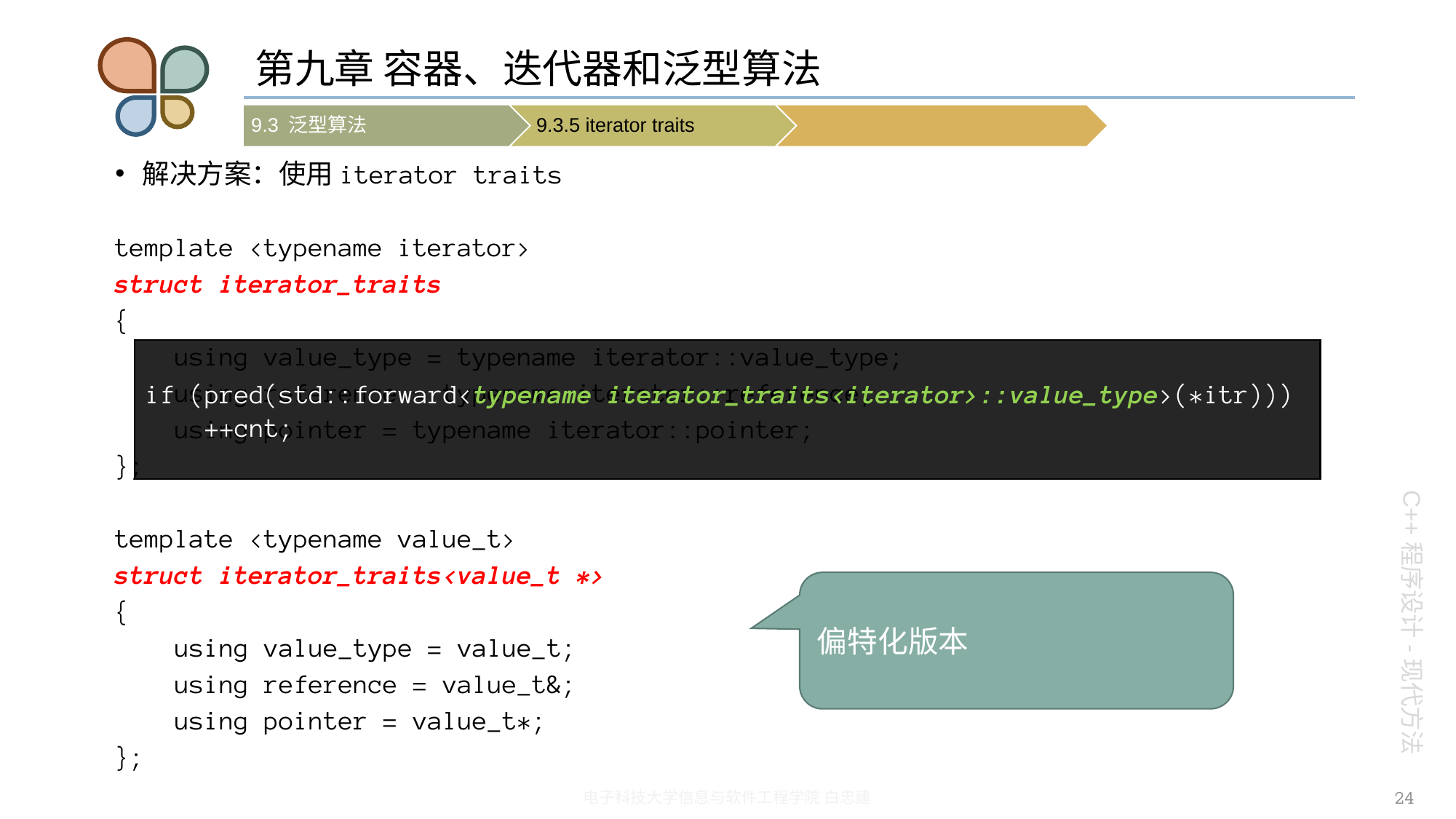

# 第九章 容器、迭代器和泛型算法
9.3 泛型算法
9.3.5 iterator traits

解决方案：使用iterator traits

template <typename iterator>
struct iterator_traits
{
    using value_type = typename iterator::value_type;
    using reference = typename iterator::reference;
    using pointer = typename iterator::pointer;
};

template <typename value_t>
struct iterator_traits<value_t *>
{
    using value_type = value_t;
    using reference = value_t&;
    using pointer = value_t*;
};

if (pred(std::forward<typename iterator_traits<iterator>::value_type>(*itr)))
    ++cnt;
偏特化版本
24